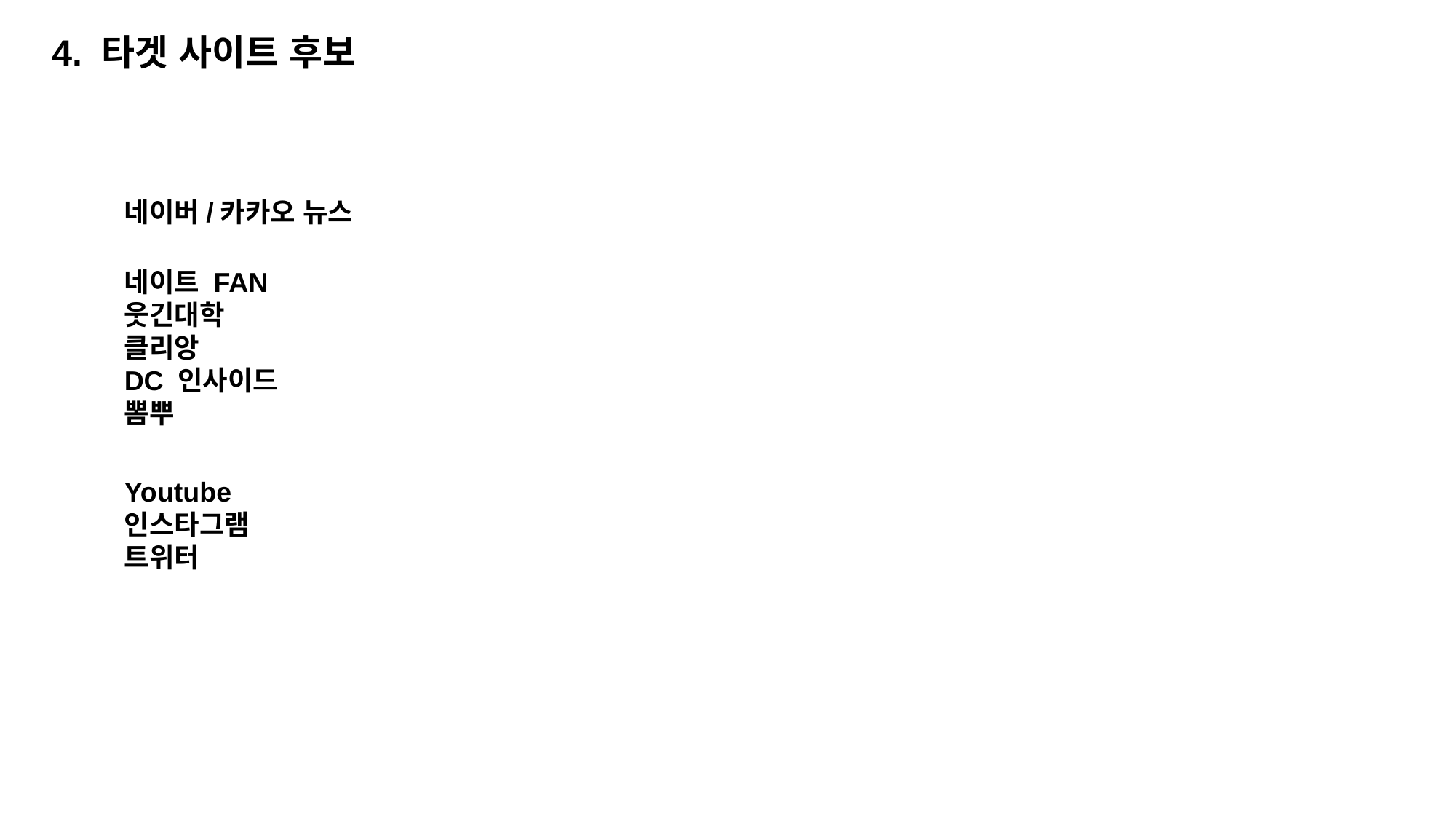

4. 타겟 사이트 후보
네이버/카카오 뉴스
네이트 FAN
웃긴대학
클리앙
DC 인사이드
뽐뿌

Youtube
인스타그램
트위터